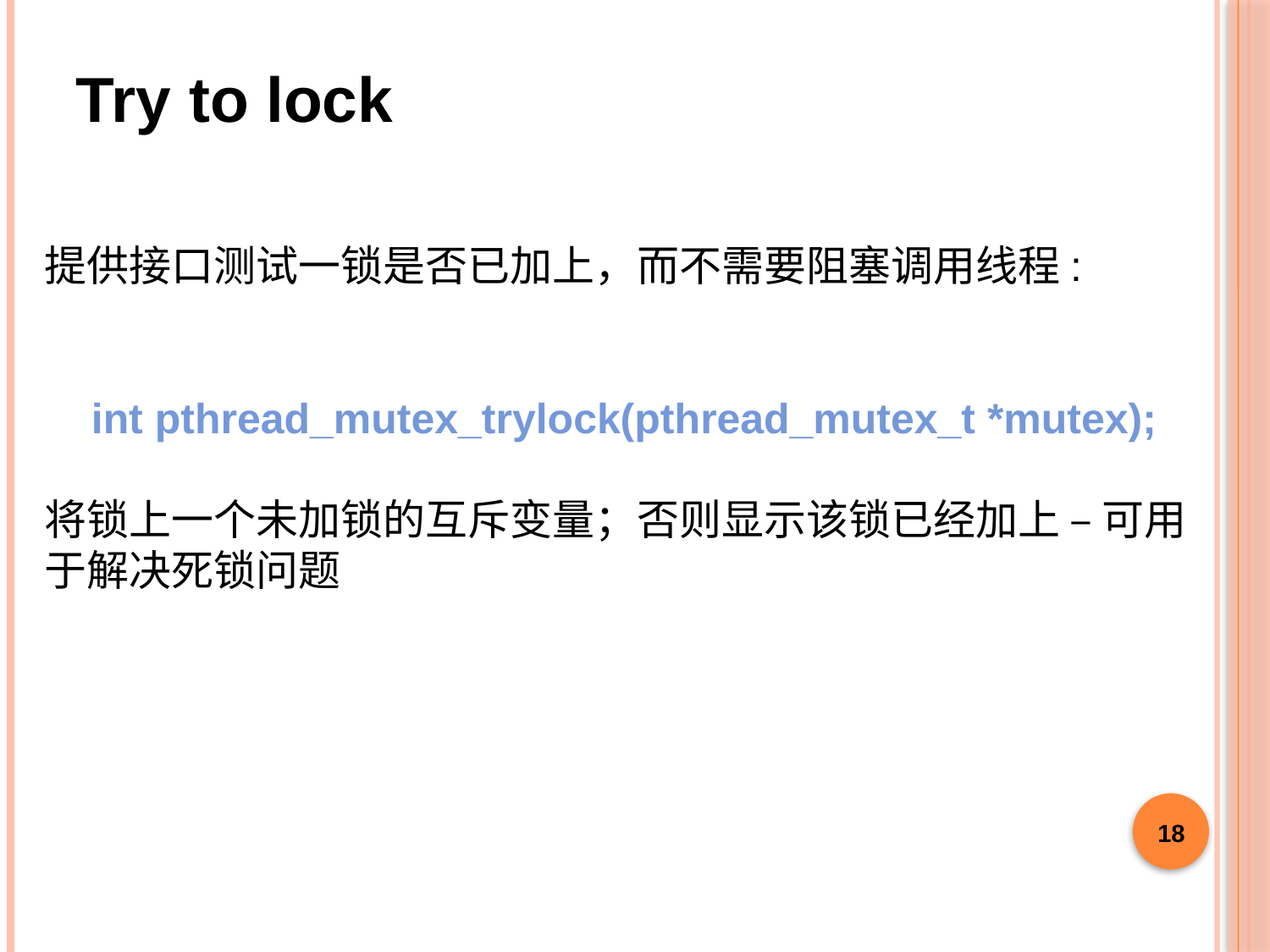

Try to lock
提供接口测试一锁是否已加上，而不需要阻塞调用线程:

int pthread_mutex_trylock(pthread_mutex_t *mutex);

将锁上一个未加锁的互斥变量；否则显示该锁已经加上 – 可用于解决死锁问题
18